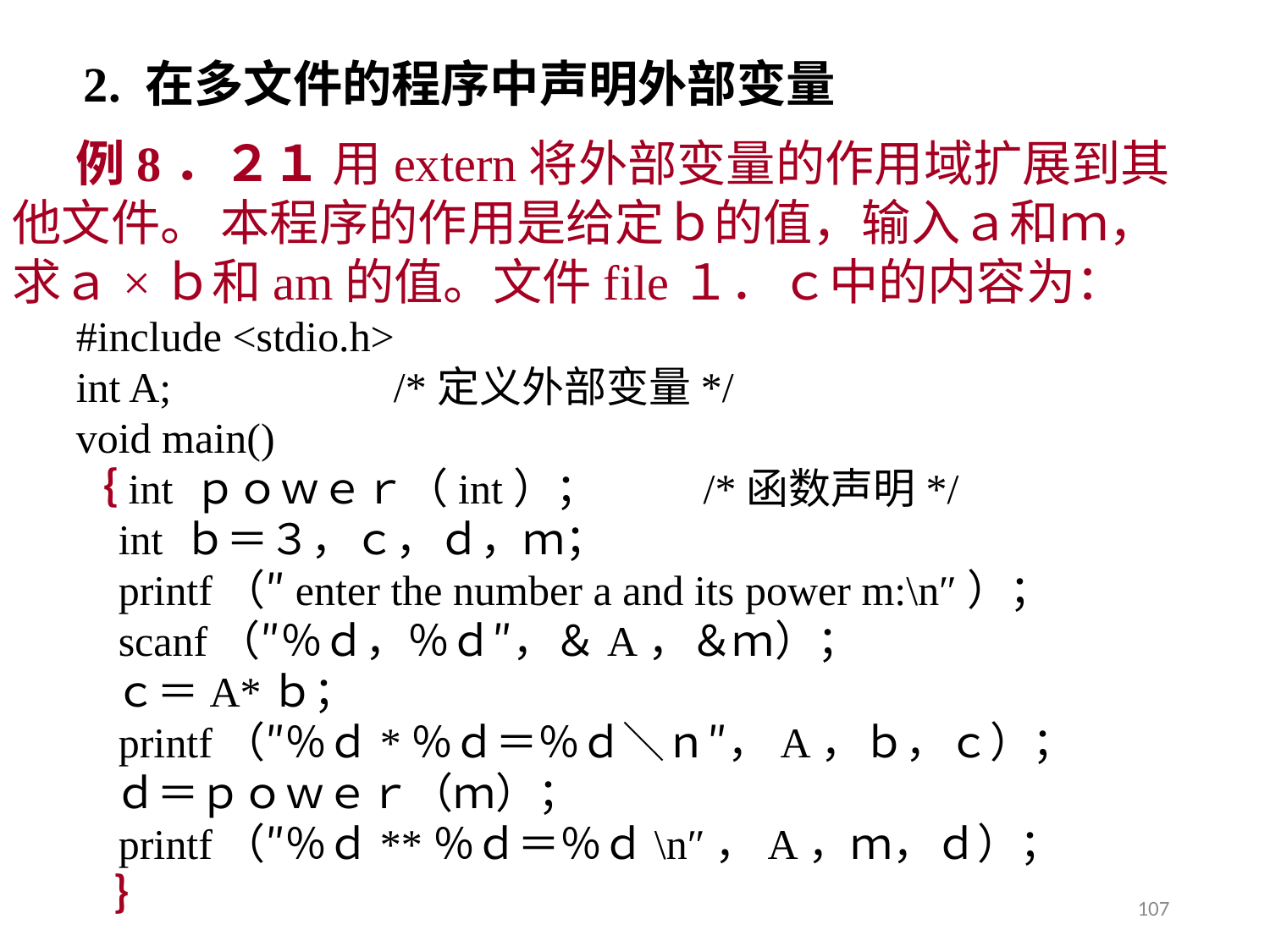

2. 在多文件的程序中声明外部变量
例8．２１ 用extern将外部变量的作用域扩展到其他文件。 本程序的作用是给定ｂ的值，输入ａ和ｍ，求ａ×ｂ和am的值。文件file１．ｃ中的内容为：
#include <stdio.h>
int A;                     /*定义外部变量*/
void main()
｛int ｐｏｗｅｒ（int）；          /*函数声明*/
    int ｂ＝３，ｃ，ｄ，ｍ；
    printf（″enter the number a and its power m:\n″）；
    scanf（″％ｄ，％ｄ″，＆A，＆ｍ）；
   ｃ＝A*ｂ；
    printf（″％ｄ*％ｄ＝％ｄ＼ｎ″，A，ｂ，ｃ）；
   ｄ＝ｐｏｗｅｒ（ｍ）；
    printf（″％ｄ**％ｄ＝％ｄ\n″，A，ｍ，ｄ）；
   ｝
107